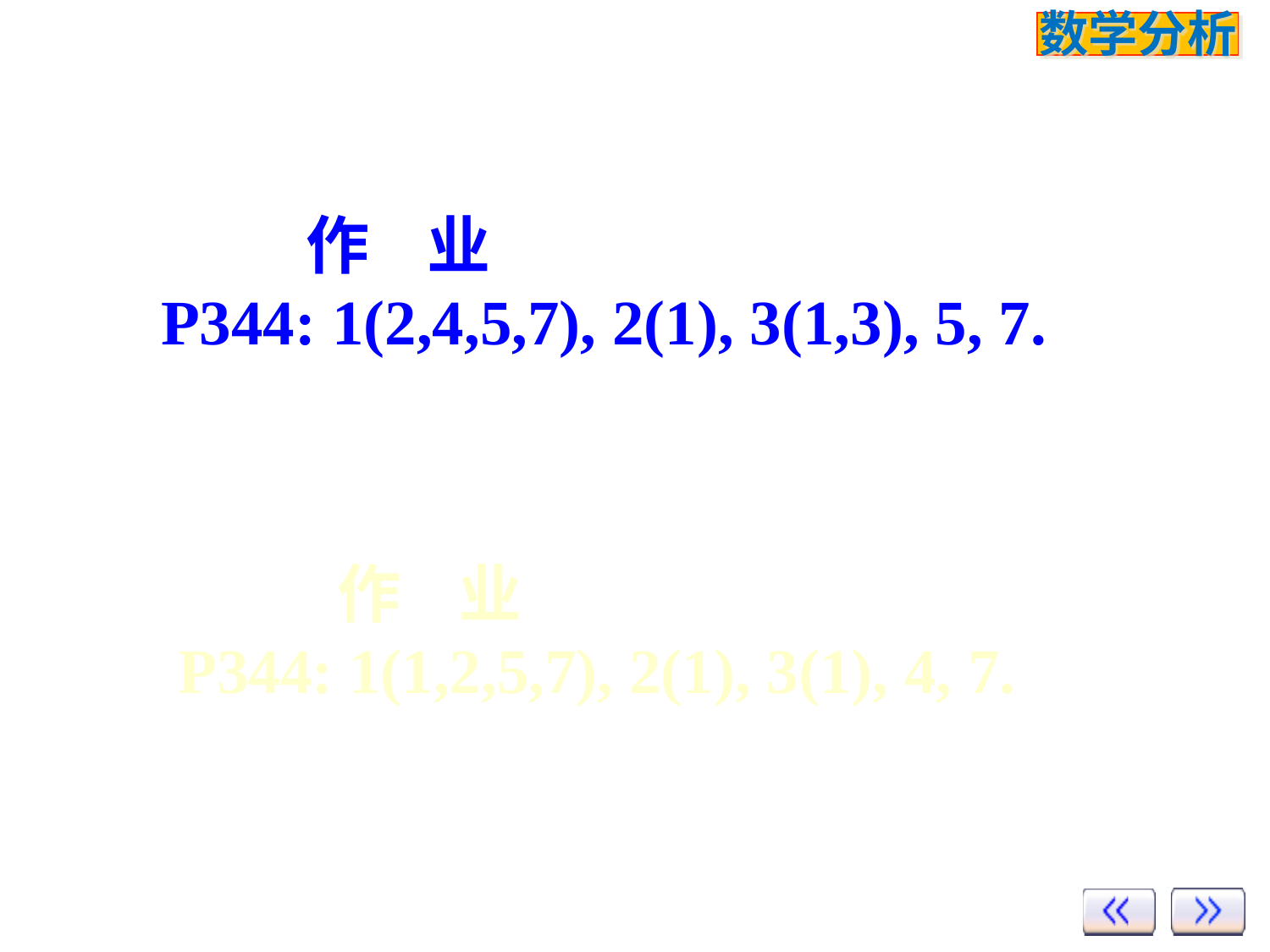

作    业
P344: 1(2,4,5,7), 2(1), 3(1,3), 5, 7.
          作    业
P344: 1(1,2,5,7), 2(1), 3(1), 4, 7.